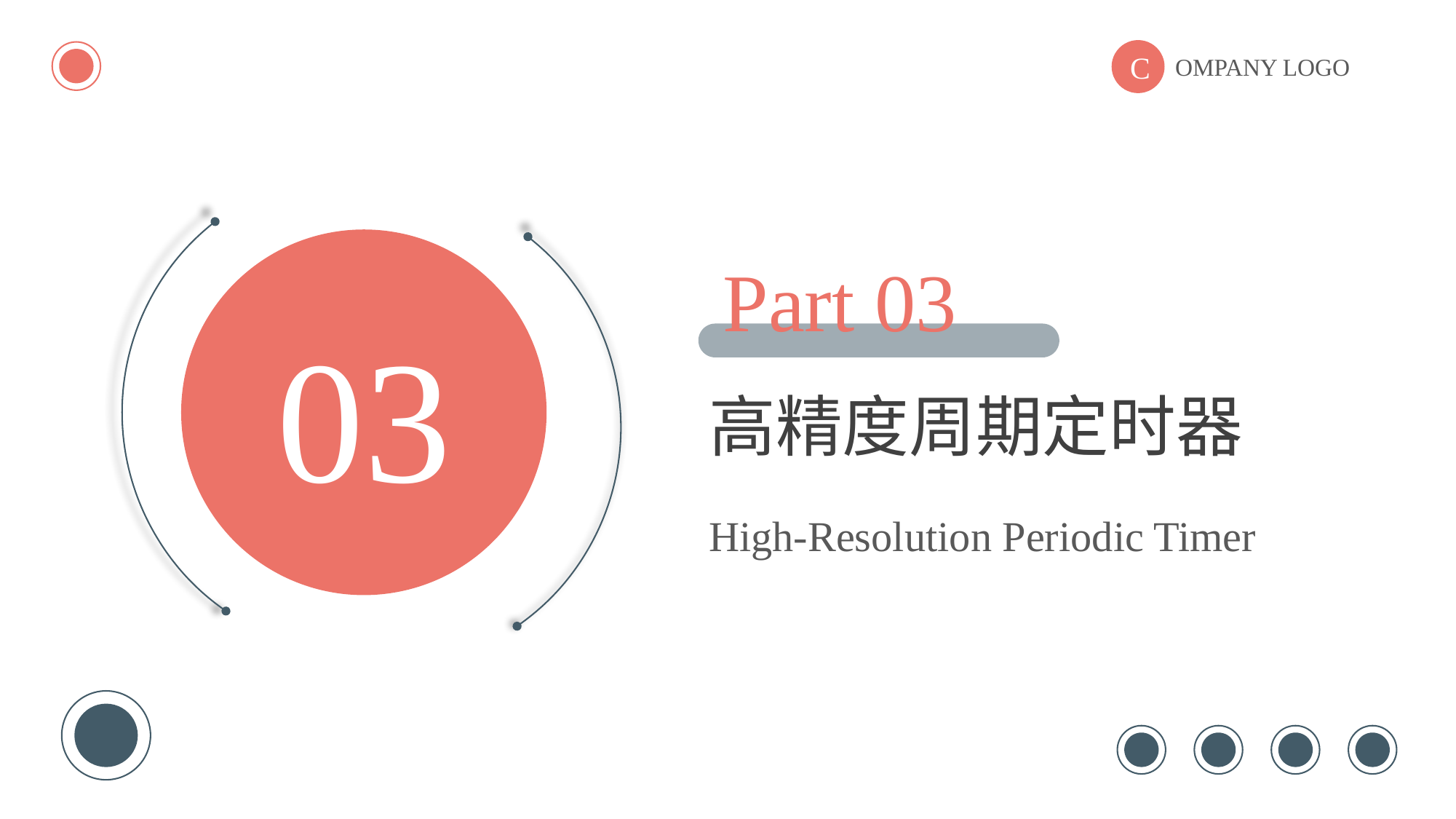

C
OMPANY LOGO

03
Part 03

高精度周期定时器
High-Resolution Periodic Timer